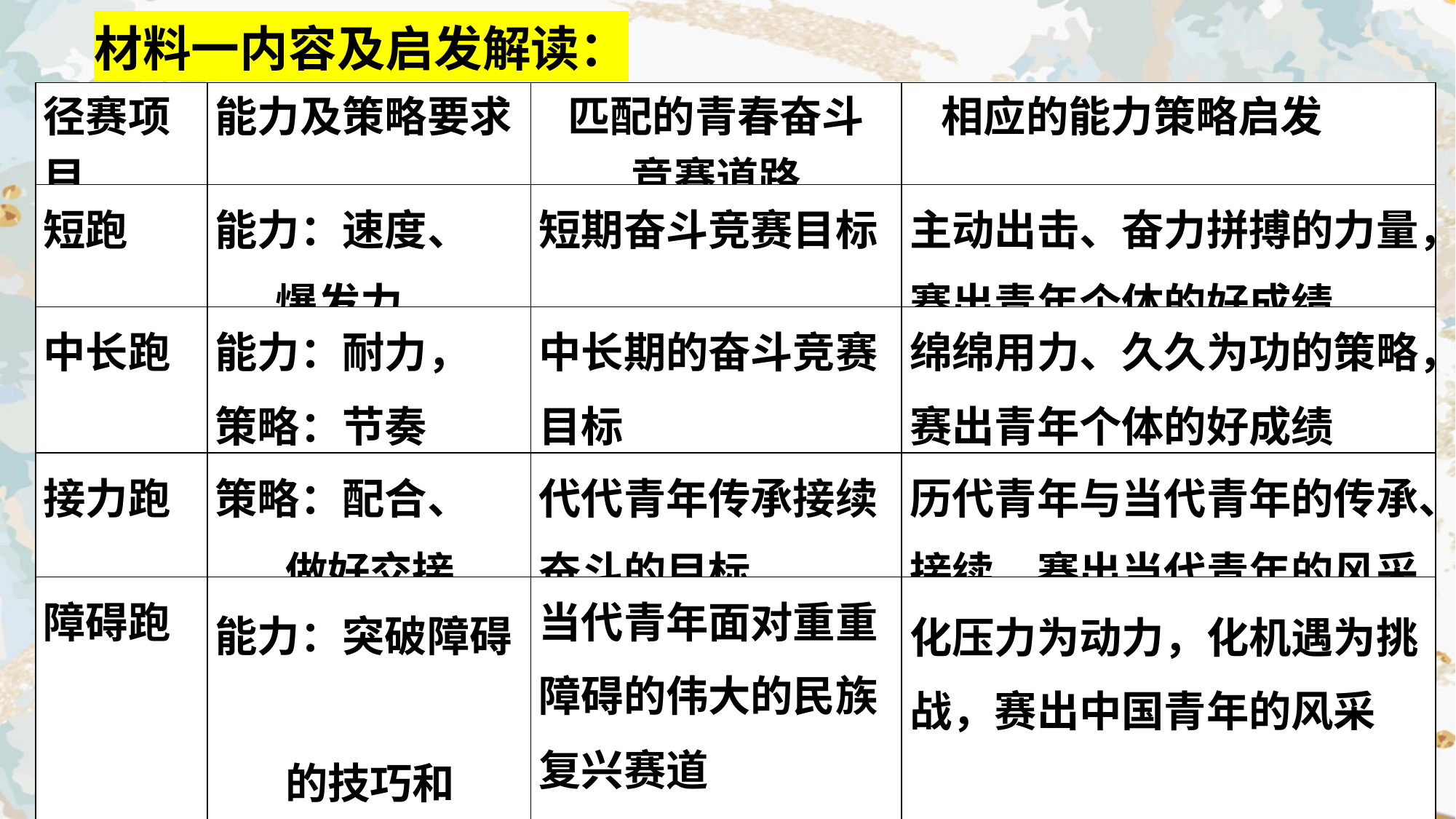

材料一内容及启发解读：
| 径赛项目 | 能力及策略要求 | 匹配的青春奋斗 竞赛道路 | 相应的能力策略启发 |
| --- | --- | --- | --- |
| 短跑 | 能力：速度、 爆发力 | 短期奋斗竞赛目标 | 主动出击、奋力拼搏的力量，赛出青年个体的好成绩 |
| 中长跑 | 能力：耐力， 策略：节奏 | 中长期的奋斗竞赛目标 | 绵绵用力、久久为功的策略，赛出青年个体的好成绩 |
| 接力跑 | 策略：配合、 做好交接 | 代代青年传承接续奋斗的目标 | 历代青年与当代青年的传承、接续，赛出当代青年的风采 |
| 障碍跑 | 能力：突破障碍 的技巧和 意志 | 当代青年面对重重障碍的伟大的民族复兴赛道 | 化压力为动力，化机遇为挑战，赛出中国青年的风采 |